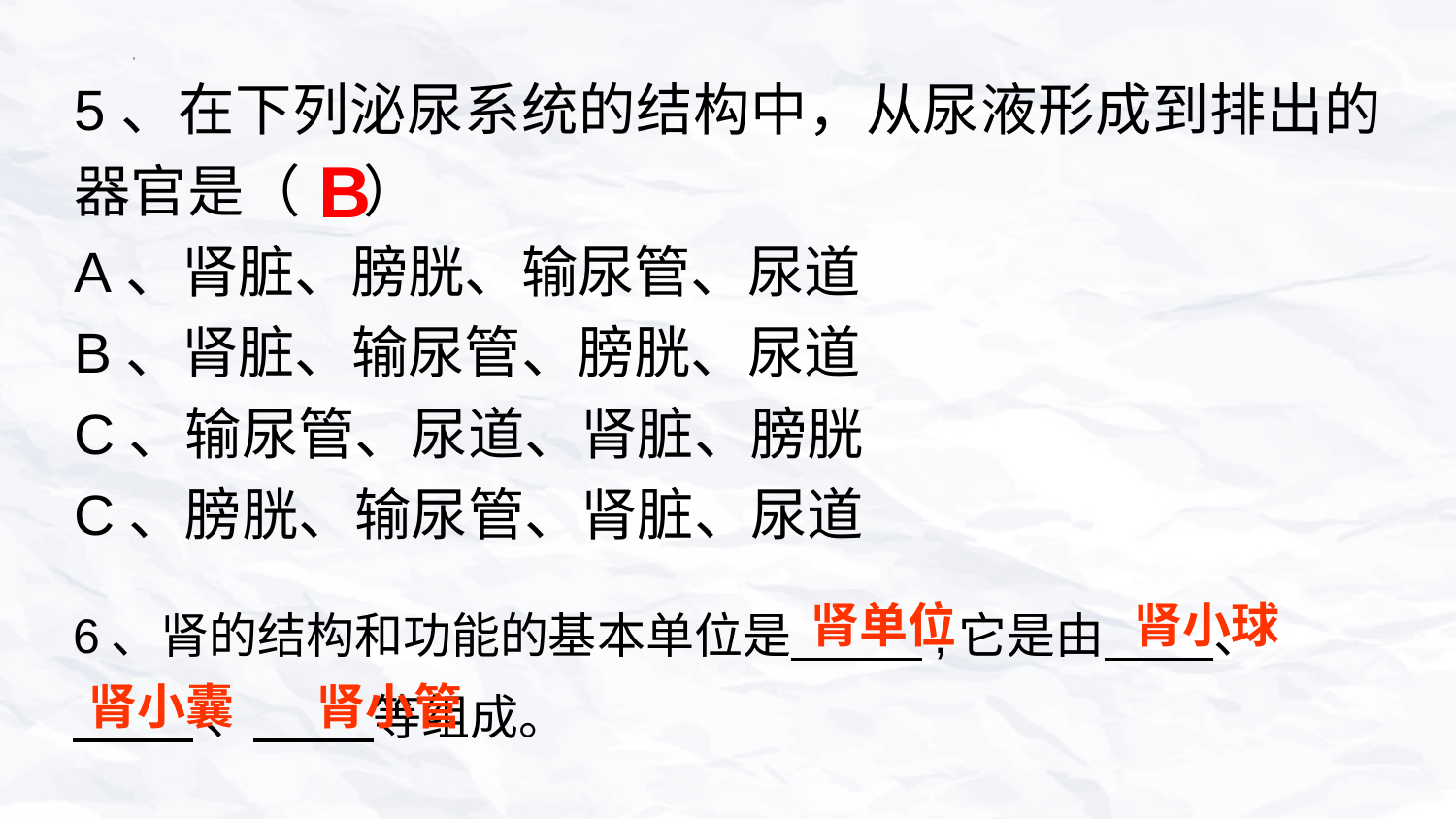

5、在下列泌尿系统的结构中，从尿液形成到排出的器官是（     ）
A、肾脏、膀胱、输尿管、尿道
B、肾脏、输尿管、膀胱、尿道
C、输尿管、尿道、肾脏、膀胱
C、膀胱、输尿管、肾脏、尿道
B
6、肾的结构和功能的基本单位是            ,它是由          、
           、           等组成。
肾单位
肾小球
肾小管
肾小囊